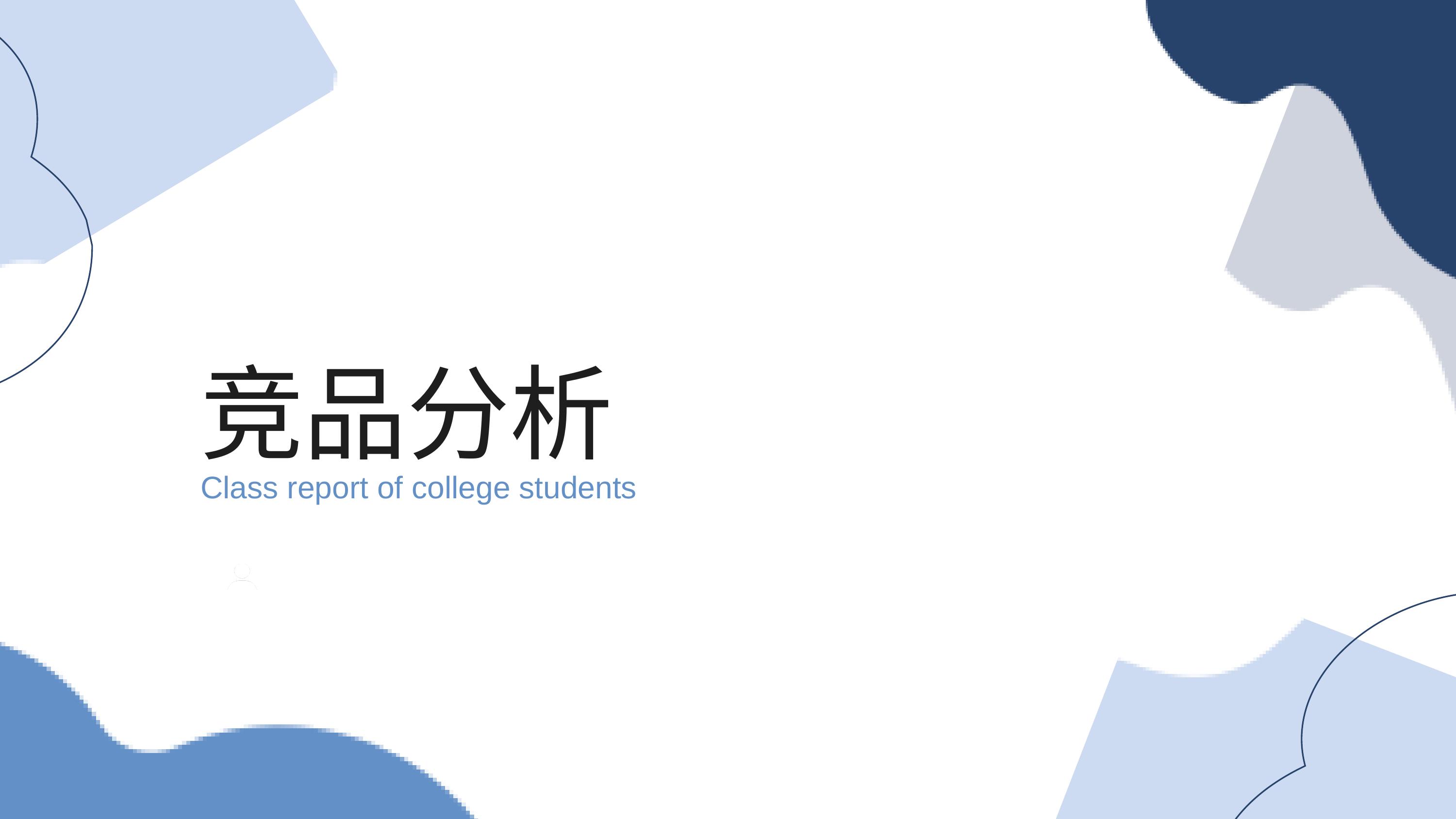

竞品分析
Class report of college students

汇报人：张小可